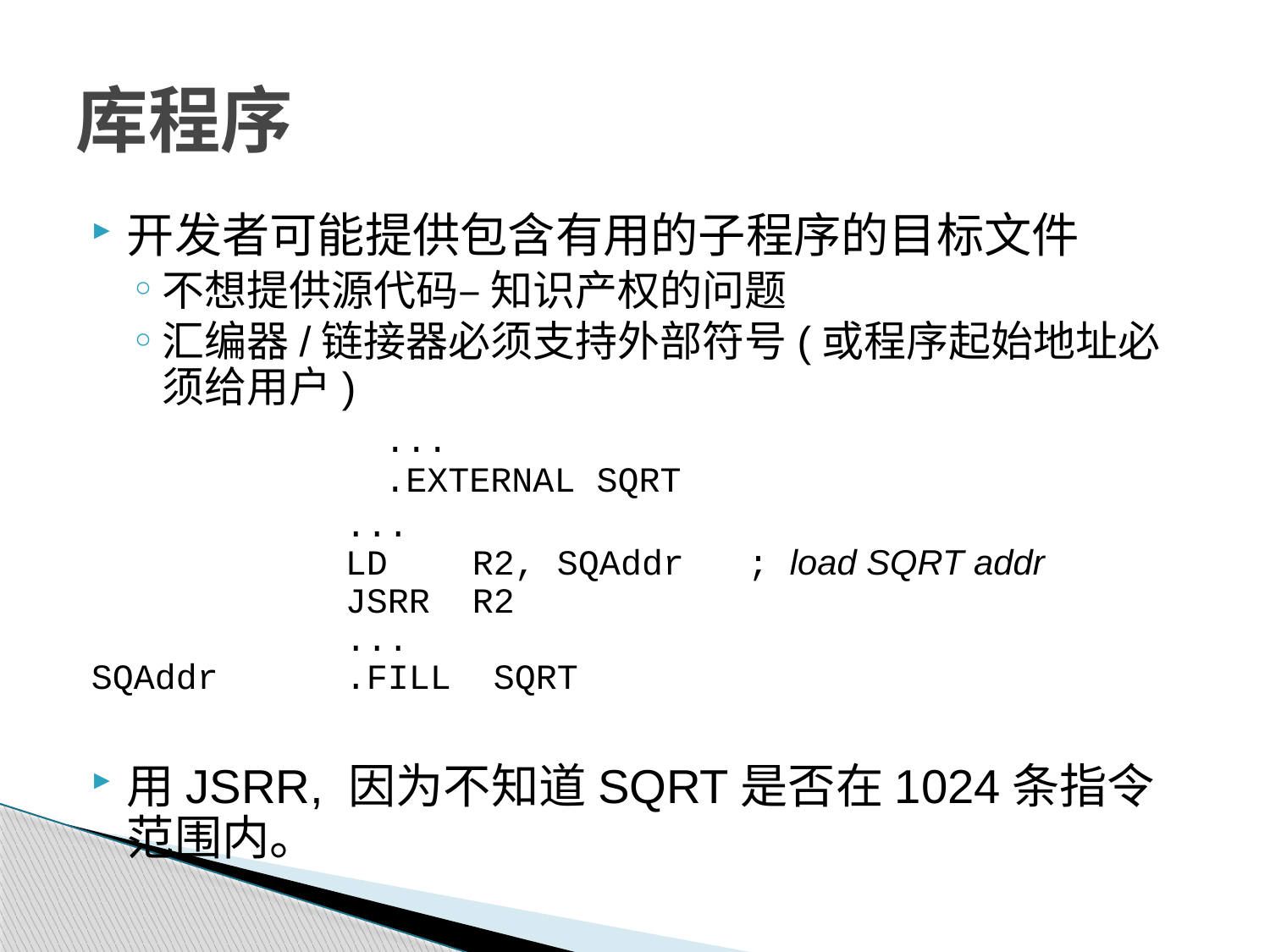

# 库程序
开发者可能提供包含有用的子程序的目标文件
不想提供源代码– 知识产权的问题
汇编器/链接器必须支持外部符号(或程序起始地址必须给用户)
		...
		.EXTERNAL SQRT
		...
		LD	R2, SQAddr   ; load SQRT addr
		JSRR	R2
		...
SQAddr	.FILL	 SQRT

用JSRR, 因为不知道SQRT是否在1024条指令范围内。